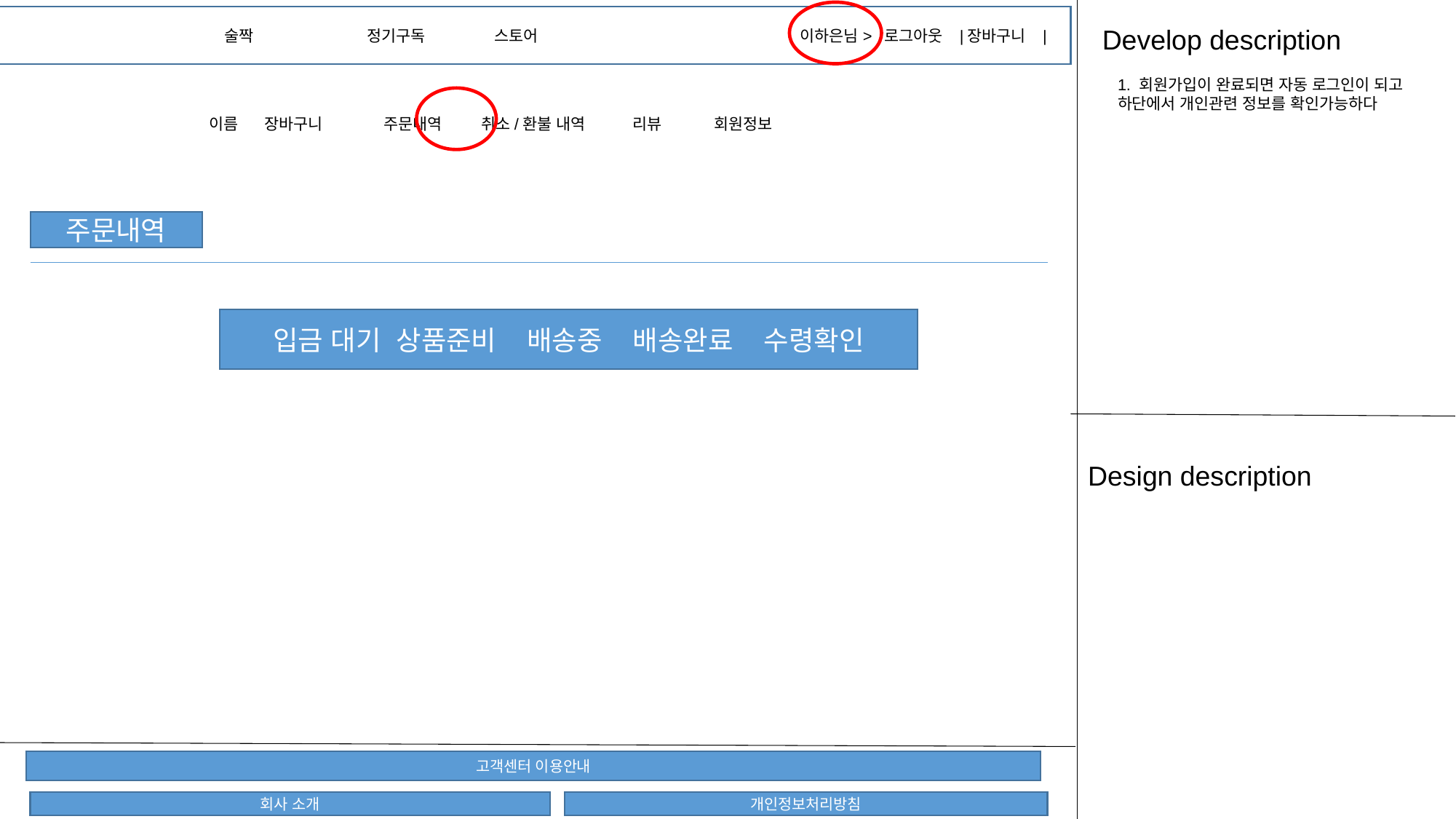

술짝                          정기구독                스토어                                                            이하은님>  로그아웃   |장바구니   |
Develop description
1. 회원가입이 완료되면 자동 로그인이 되고 하단에서 개인관련 정보를 확인가능하다
이름      장바구니              주문내역         취소/환불 내역           리뷰            회원정보

주문내역
입금 대기  상품준비    배송중    배송완료    수령확인
Design description
고객센터 이용안내
개인정보처리방침
회사 소개